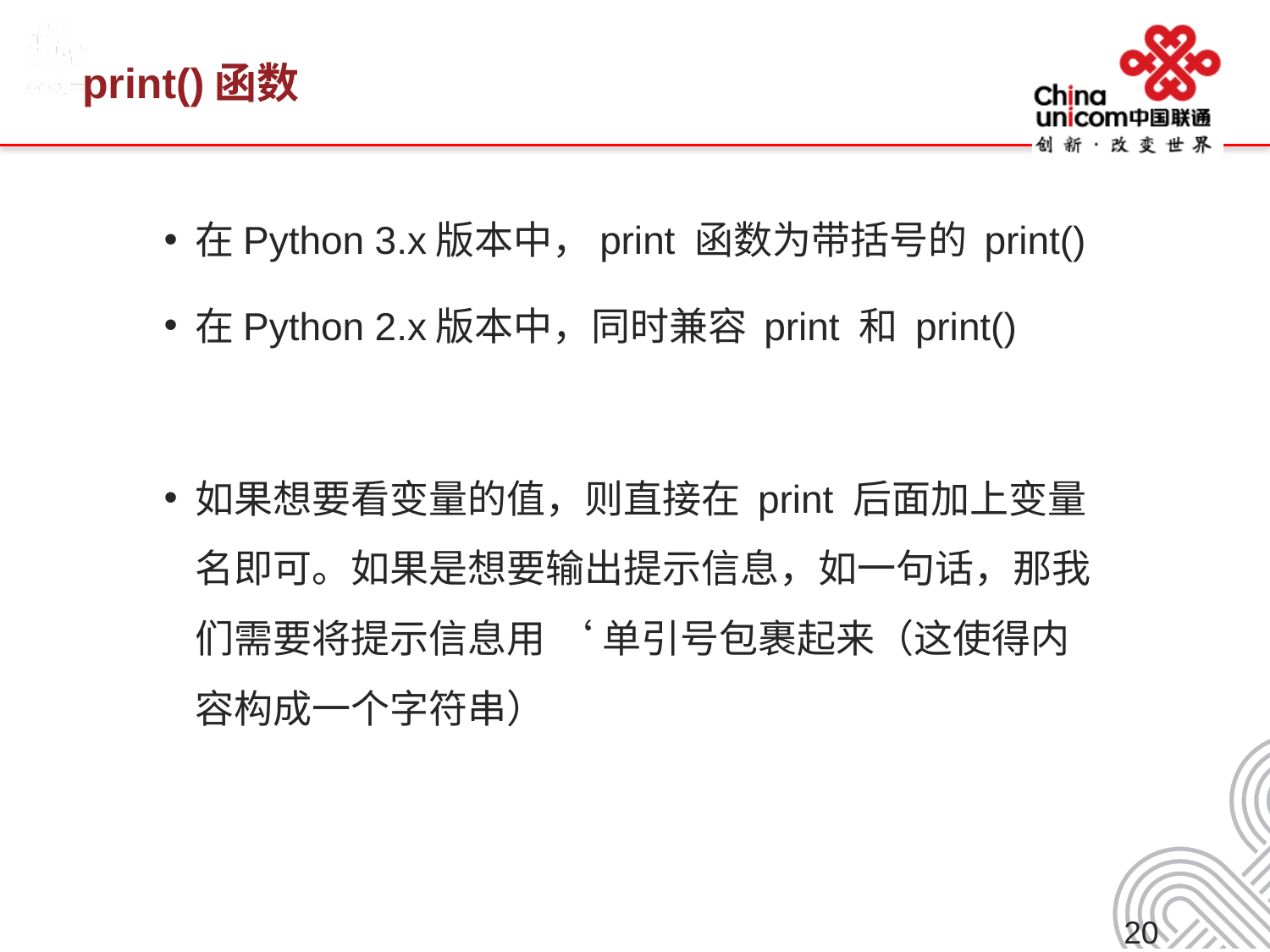

# print()函数
在Python 3.x版本中，print 函数为带括号的 print()
在Python 2.x版本中，同时兼容 print 和 print()

如果想要看变量的值，则直接在 print 后面加上变量名即可。如果是想要输出提示信息，如一句话，那我们需要将提示信息用 ‘ 单引号包裹起来（这使得内容构成一个字符串）